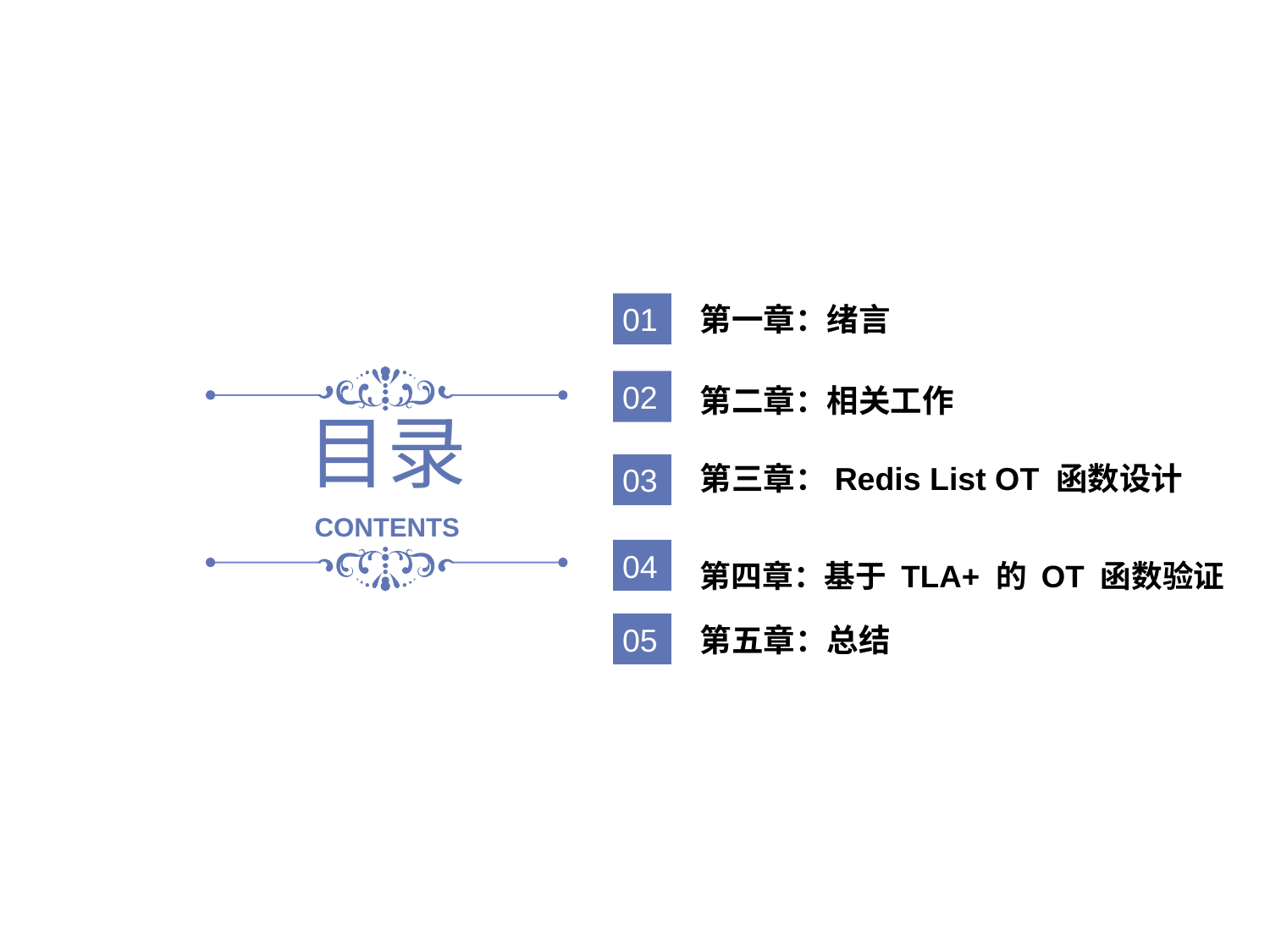

01
第一章：绪言
第二章：相关工作

02
目录
03
第三章：Redis List OT 函数设计

CONTENTS
04

第四章：基于 TLA+ 的 OT 函数验证

05
第五章：总结